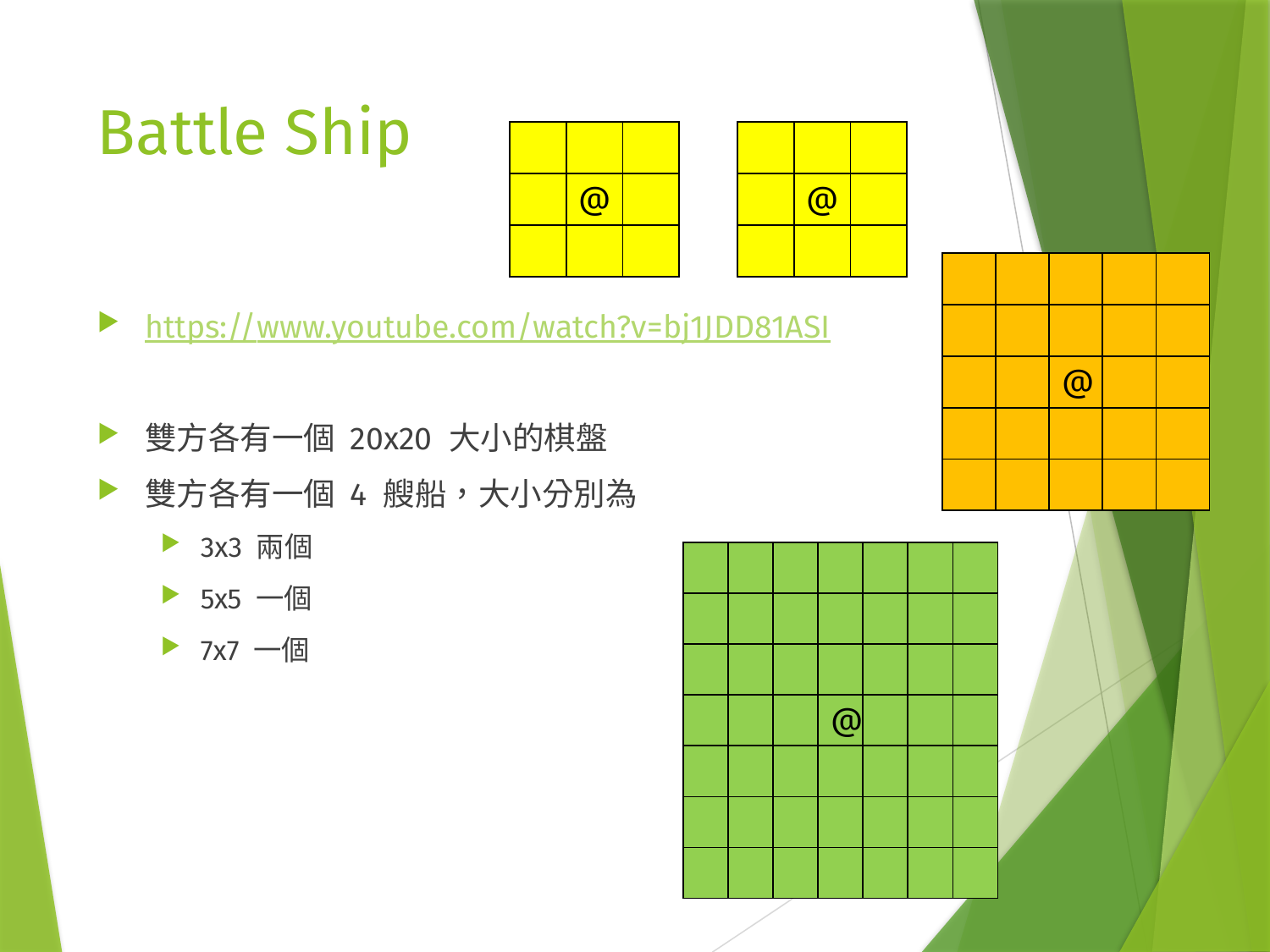

# Battle Ship
|  |  |  |
| --- | --- | --- |
|  | @ |  |
|  |  |  |
|  |  |  |
| --- | --- | --- |
|  | @ |  |
|  |  |  |
|  |  |  |  |  |
| --- | --- | --- | --- | --- |
|  |  |  |  |  |
|  |  | @ |  |  |
|  |  |  |  |  |
|  |  |  |  |  |
https://www.youtube.com/watch?v=bj1JDD81ASI

雙方各有一個 20x20 大小的棋盤
雙方各有一個 4 艘船，大小分別為
3x3 兩個
5x5 一個
7x7 一個
|  |  |  |  |  |  |  |
| --- | --- | --- | --- | --- | --- | --- |
|  |  |  |  |  |  |  |
|  |  |  |  |  |  |  |
|  |  |  | @ |  |  |  |
|  |  |  |  |  |  |  |
|  |  |  |  |  |  |  |
|  |  |  |  |  |  |  |